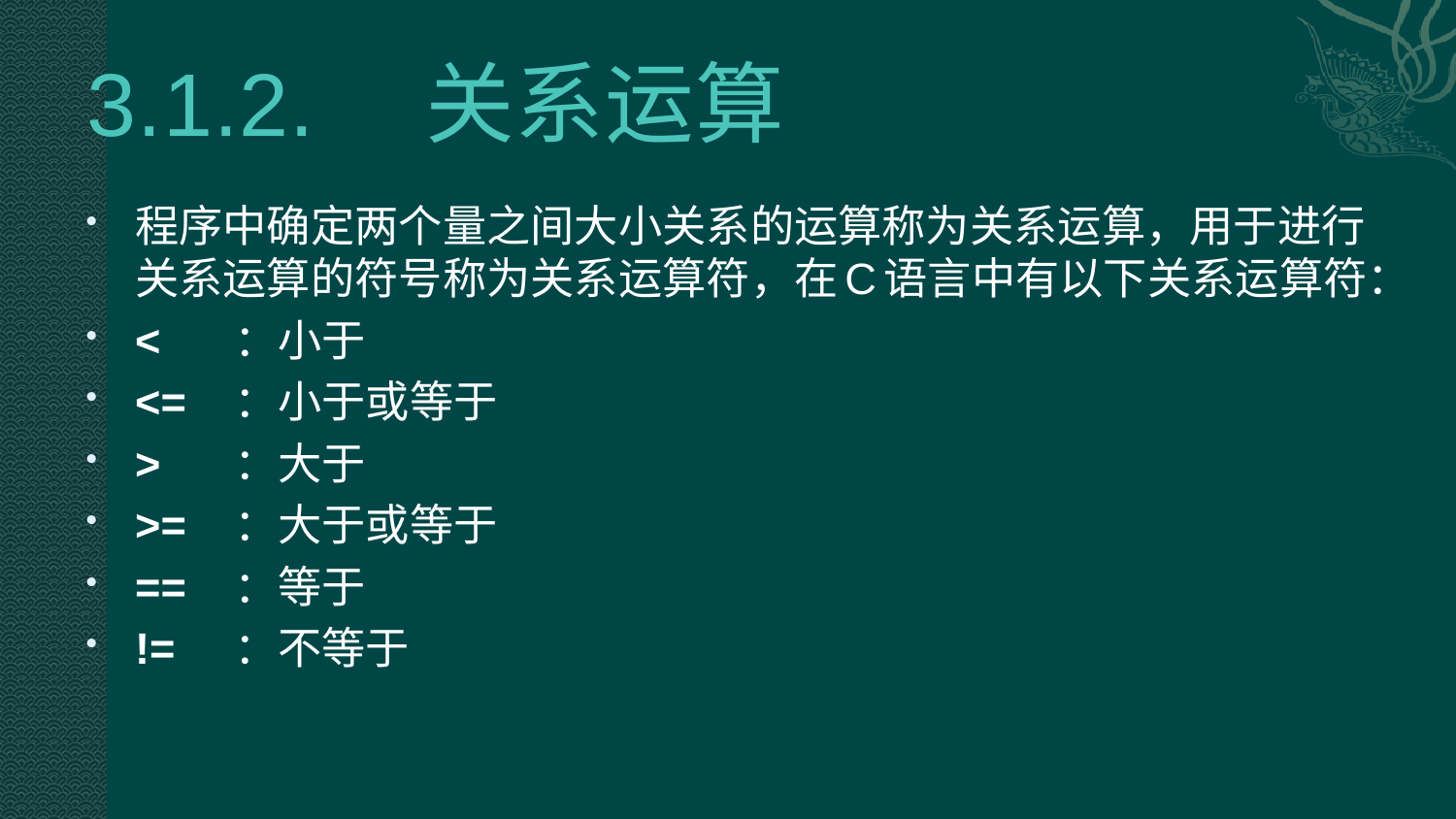

# 3.1.2.	 关系运算
程序中确定两个量之间大小关系的运算称为关系运算，用于进行关系运算的符号称为关系运算符，在C语言中有以下关系运算符：
<	：小于
<=	：小于或等于
>	：大于
>=	：大于或等于
==	：等于
!=	：不等于